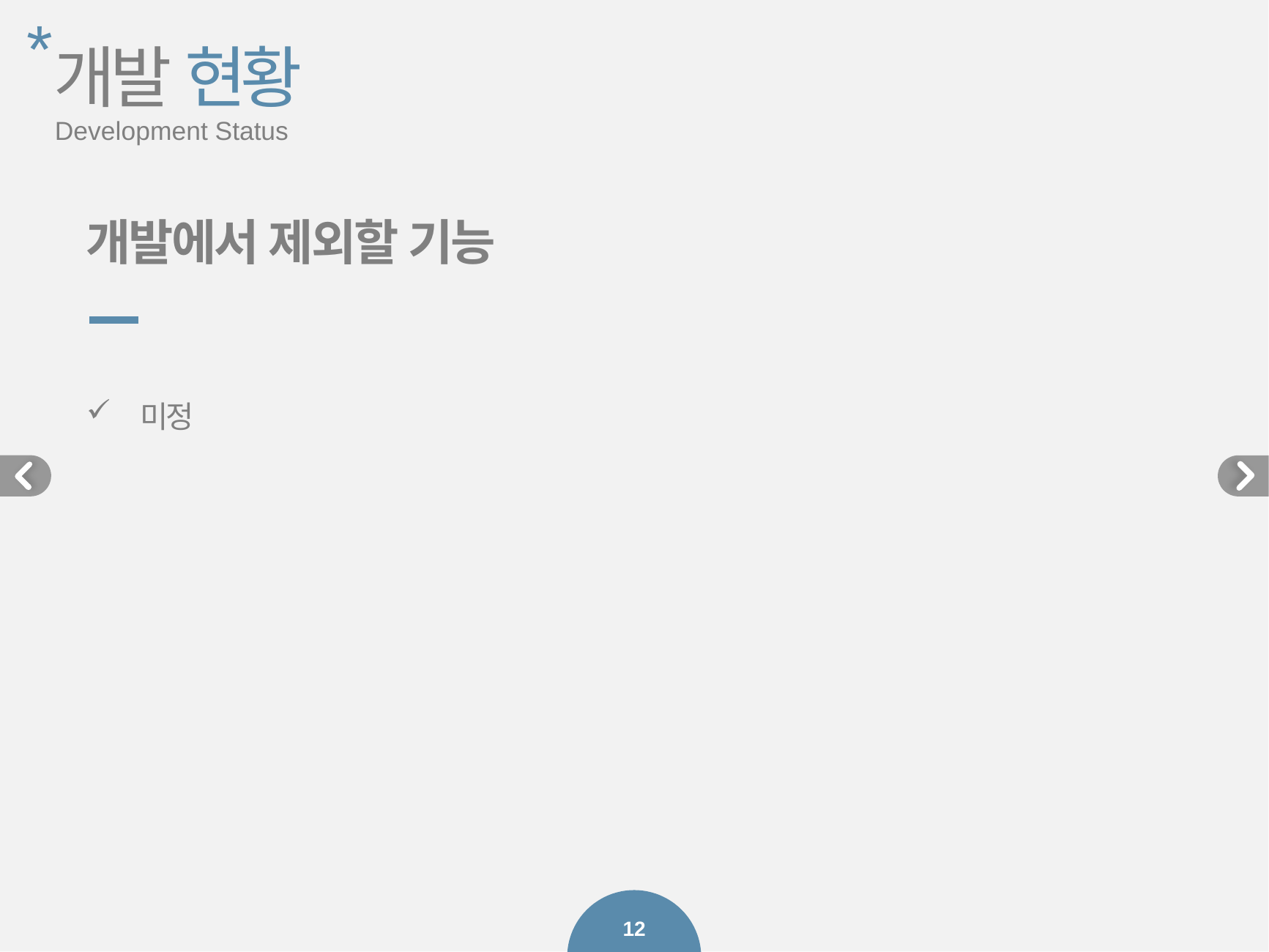

*
개발 현황
Development Status
개발에서 제외할 기능
미정